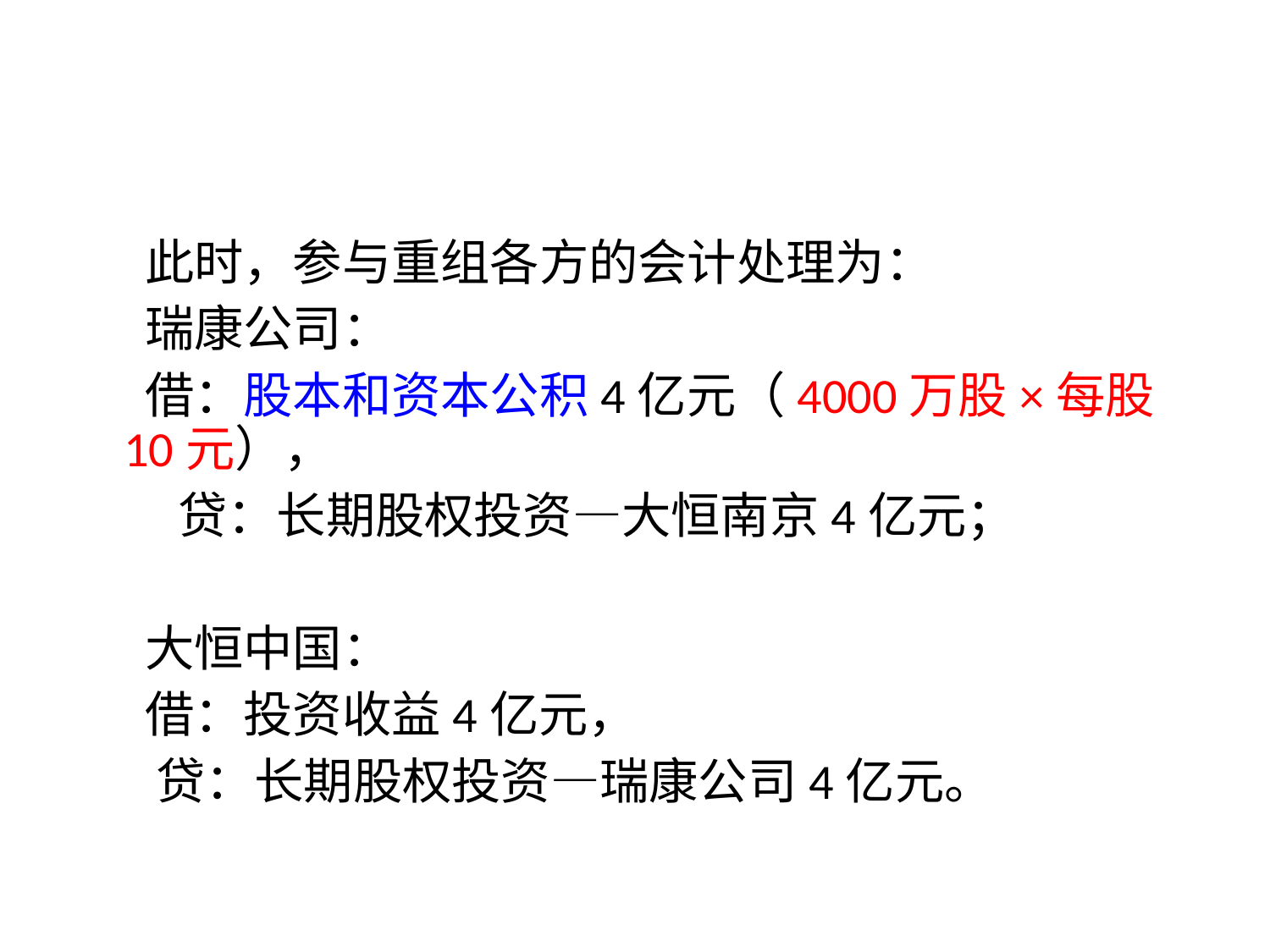

#
   此时，参与重组各方的会计处理为：
   瑞康公司：
   借：股本和资本公积4亿元（4000万股×每股10元），
      贷：长期股权投资—大恒南京4亿元；

   大恒中国：
   借：投资收益4亿元，
    贷：长期股权投资—瑞康公司4亿元。